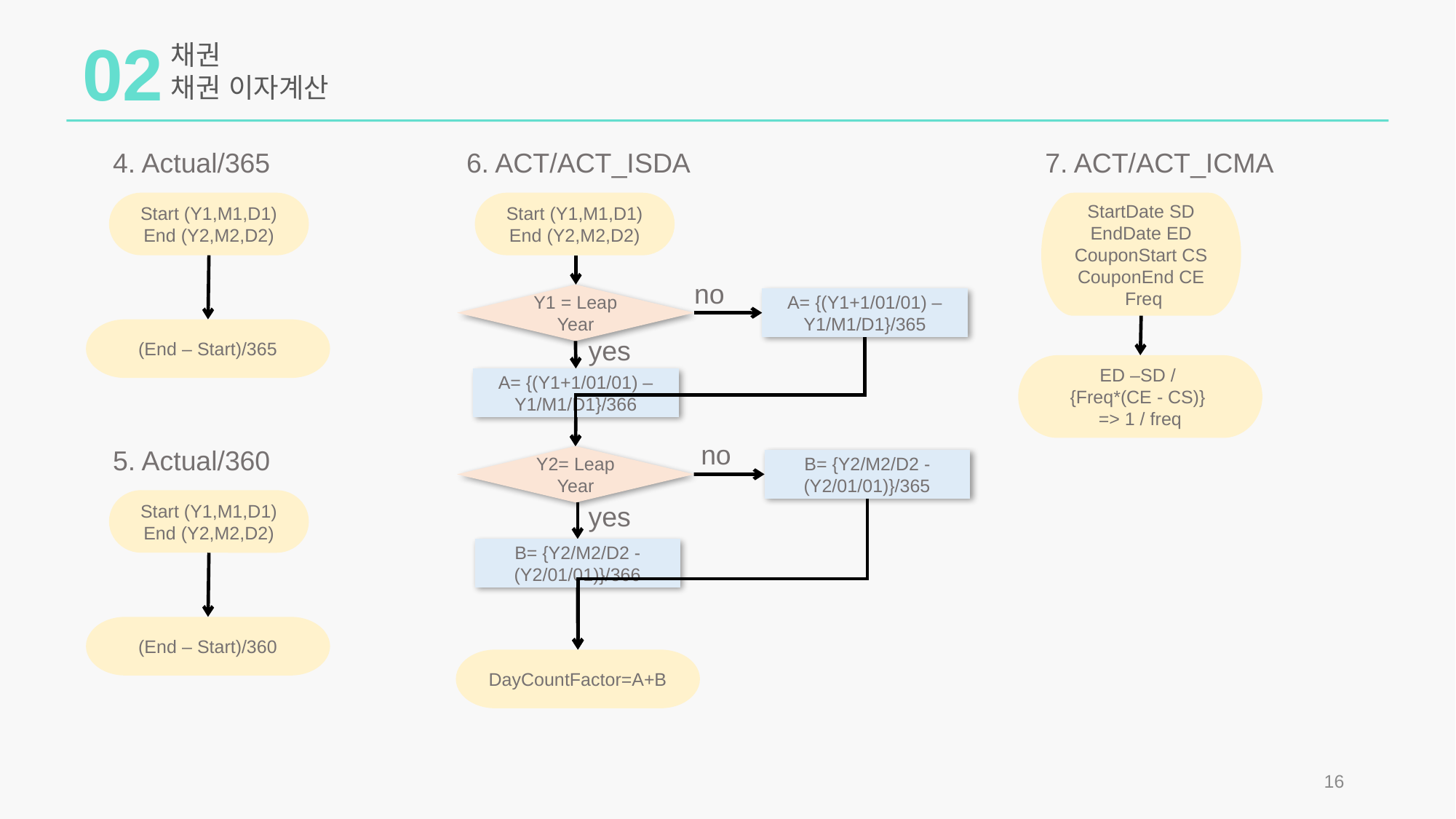

02
채권
채권 이자계산

4. Actual/365
Start (Y1,M1,D1)
End (Y2,M2,D2)
(End – Start)/365
6. ACT/ACT_ISDA
Start (Y1,M1,D1)
End (Y2,M2,D2)
no
Y1 = Leap Year
A= {(Y1+1/01/01) – Y1/M1/D1}/365
yes
A= {(Y1+1/01/01) – Y1/M1/D1}/366
no
Y2= Leap Year
B= {Y2/M2/D2 -(Y2/01/01)}/365
yes
B= {Y2/M2/D2 -(Y2/01/01)}/366
DayCountFactor=A+B
7. ACT/ACT_ICMA
StartDate SD
EndDate ED
CouponStart CS
CouponEnd CE
 Freq
ED –SD /
{Freq*(CE - CS)}
=> 1 / freq
5. Actual/360
Start (Y1,M1,D1)
End (Y2,M2,D2)
(End – Start)/360
16